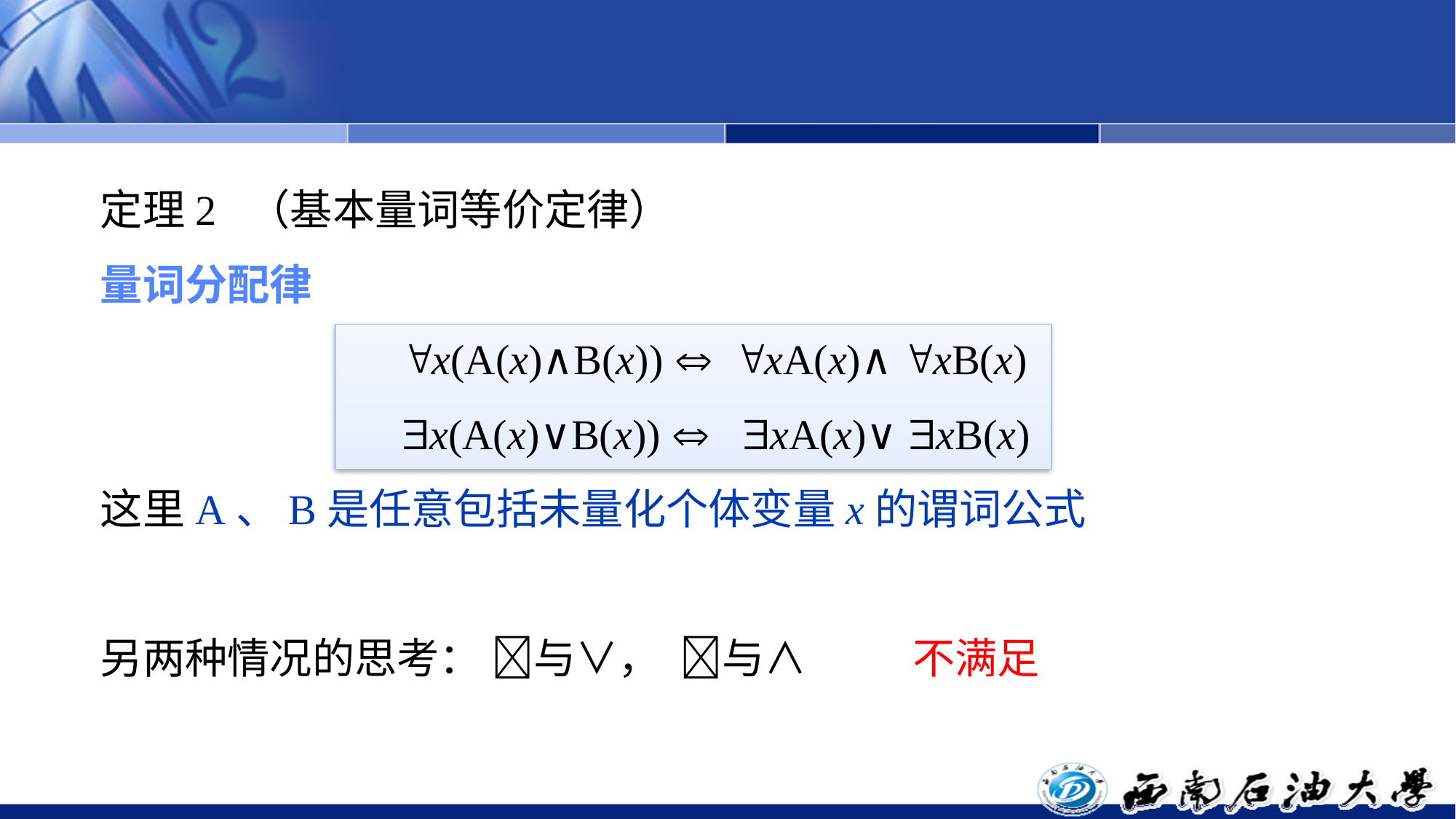

#
定理2  （基本量词等价定律）
量词分配律
			    ∀x(A(x)∧B(x)) ⇔  ∀xA(x)∧ ∀xB(x)
			    ∃x(A(x)∨B(x)) ⇔   ∃xA(x)∨ ∃xB(x)
这里A、B是任意包括未量化个体变量x的谓词公式

另两种情况的思考： ∀与∨，  ∃与∧

不满足